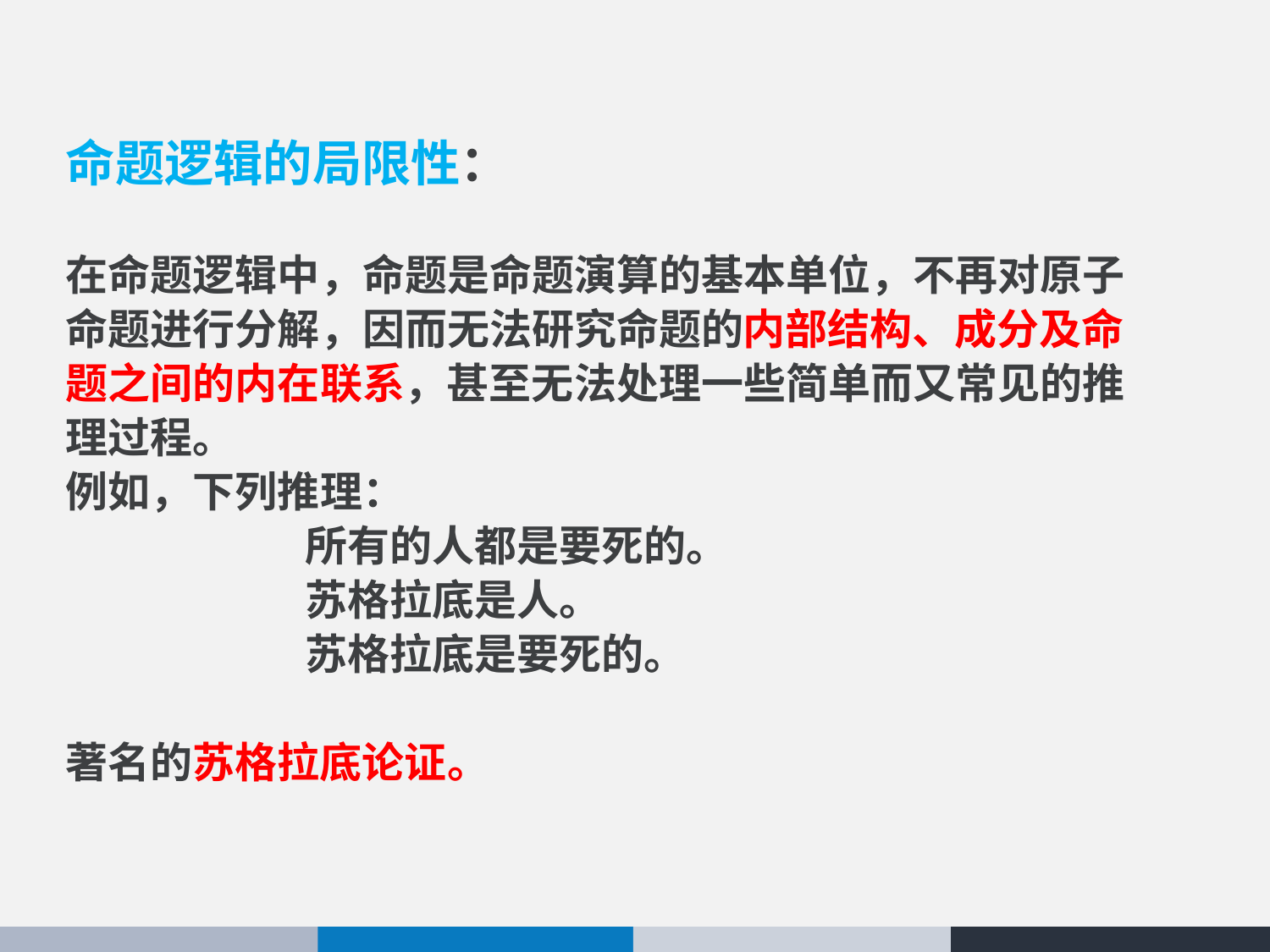

命题逻辑的局限性：

在命题逻辑中，命题是命题演算的基本单位，不再对原子
命题进行分解，因而无法研究命题的内部结构、成分及命
题之间的内在联系，甚至无法处理一些简单而又常见的推
理过程。
例如，下列推理：
                        所有的人都是要死的。
                        苏格拉底是人。
                        苏格拉底是要死的。

著名的苏格拉底论证。